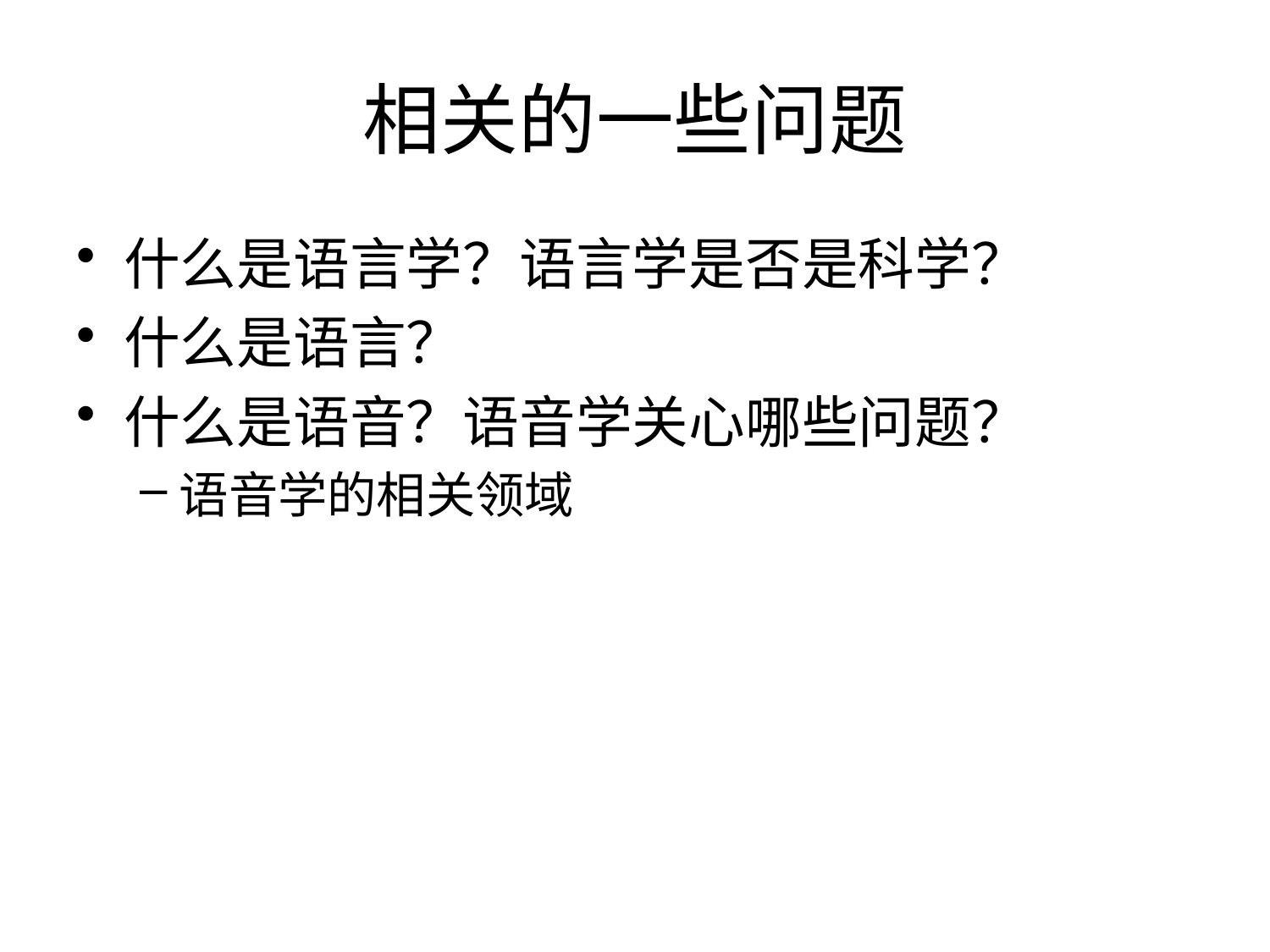

# 相关的一些问题
什么是语言学？语言学是否是科学？
什么是语言？
什么是语音？语音学关心哪些问题？
语音学的相关领域